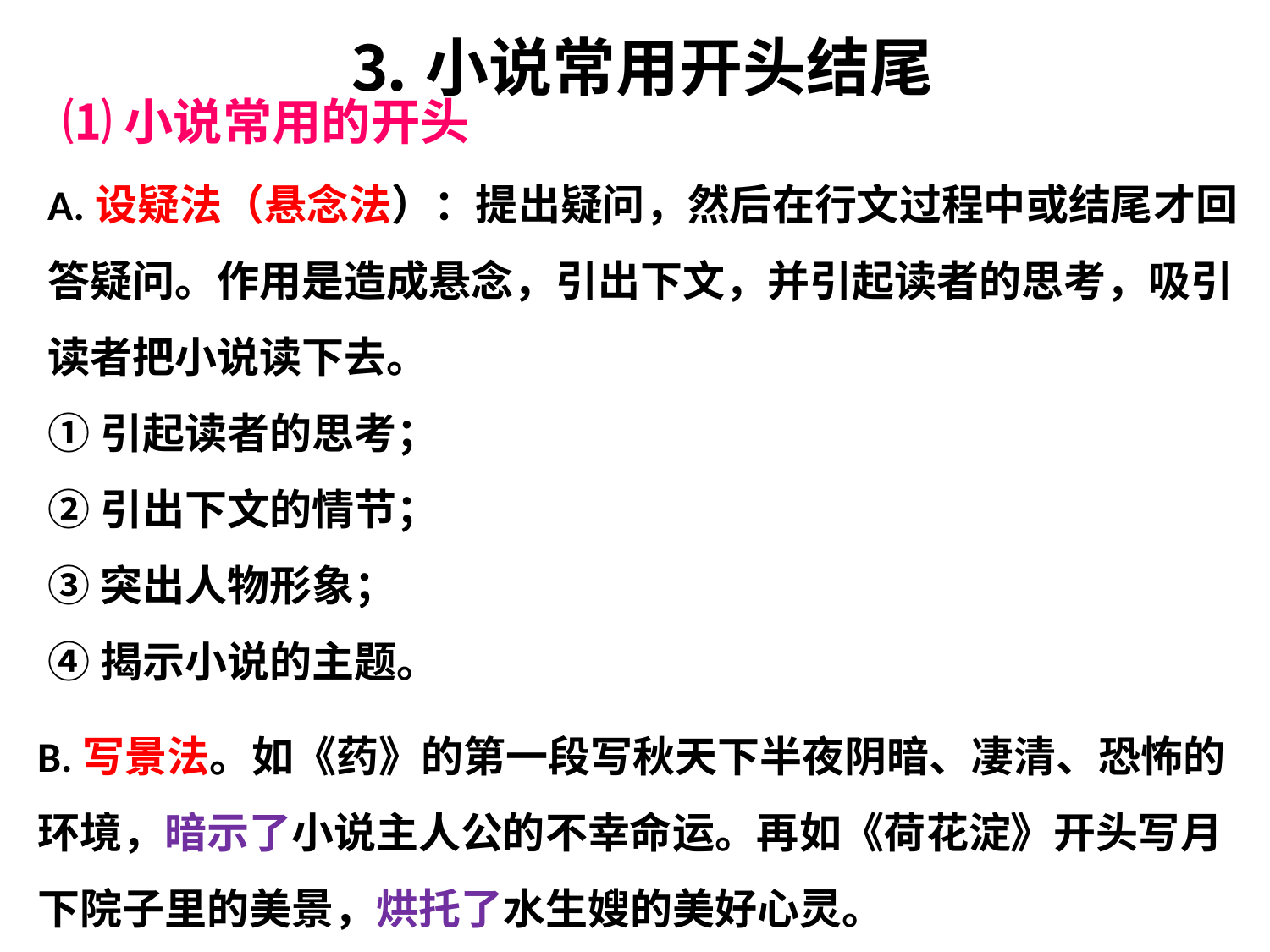

# ⒊小说常用开头结尾
⑴小说常用的开头
A.设疑法（悬念法）：提出疑问，然后在行文过程中或结尾才回答疑问。作用是造成悬念，引出下文，并引起读者的思考，吸引读者把小说读下去。
①引起读者的思考；
②引出下文的情节；
③突出人物形象；
④揭示小说的主题。
B.写景法。如《药》的第一段写秋天下半夜阴暗、凄清、恐怖的环境，暗示了小说主人公的不幸命运。再如《荷花淀》开头写月下院子里的美景，烘托了水生嫂的美好心灵。